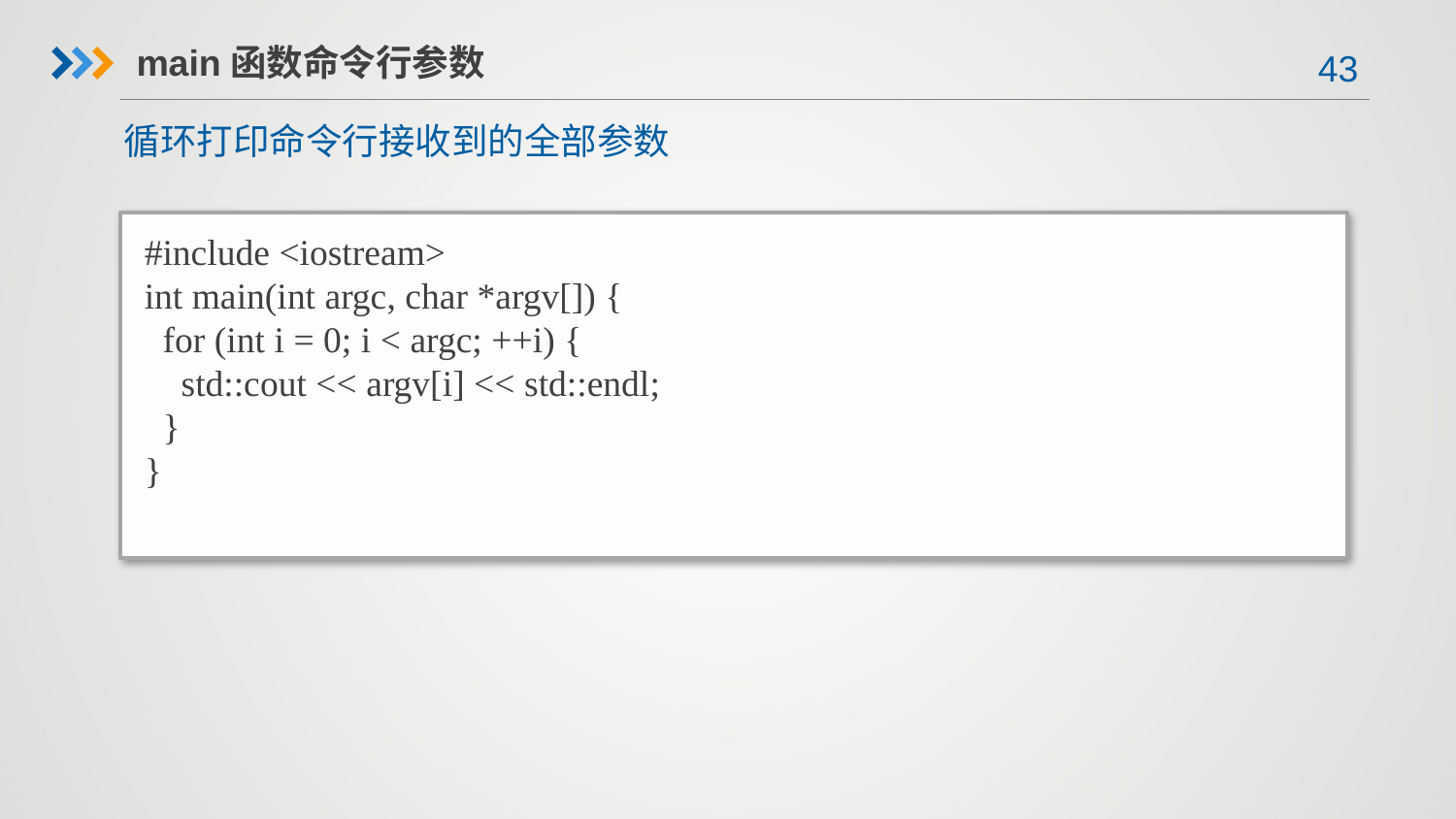

main函数命令行参数
循环打印命令行接收到的全部参数

#include <iostream>
int main(int argc, char *argv[]) {
  for (int i = 0; i < argc; ++i) {
    std::cout << argv[i] << std::endl;
  }
}